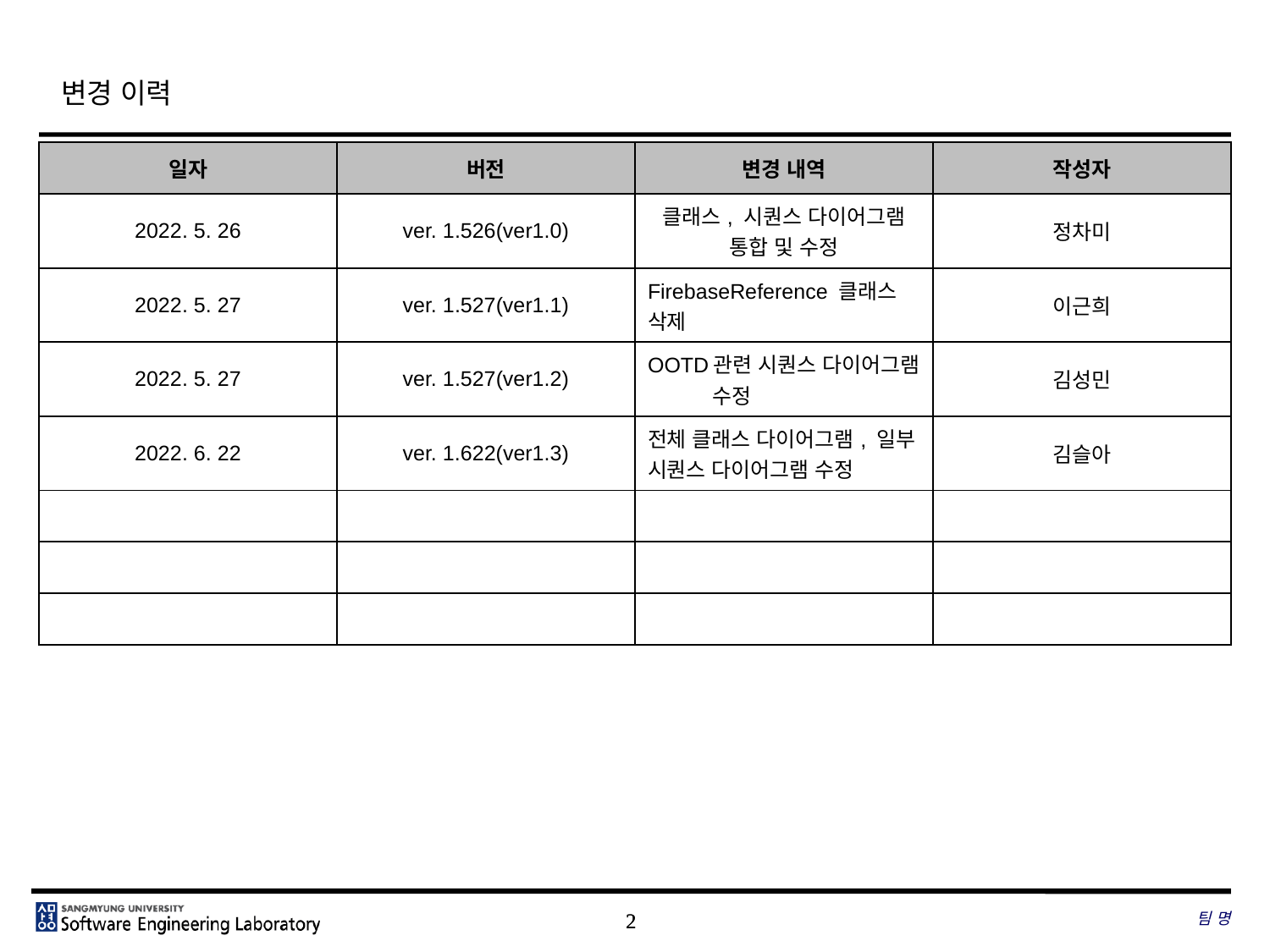

# 변경 이력
| 일자 | 버전 | 변경 내역 | 작성자 |
| --- | --- | --- | --- |
| 2022. 5. 26 | ver. 1.526(ver1.0) | 클래스, 시퀀스 다이어그램 통합 및 수정 | 정차미 |
| 2022. 5. 27 | ver. 1.527(ver1.1) | FirebaseReference 클래스 삭제 | 이근희 |
| 2022. 5. 27 | ver. 1.527(ver1.2) | OOTD관련 시퀀스 다이어그램 수정 | 김성민 |
| 2022. 6. 22 | ver. 1.622(ver1.3) | 전체 클래스 다이어그램, 일부 시퀀스 다이어그램 수정 | 김슬아 |
|  |  |  |  |
|  |  |  |  |
|  |  |  |  |
팀 명